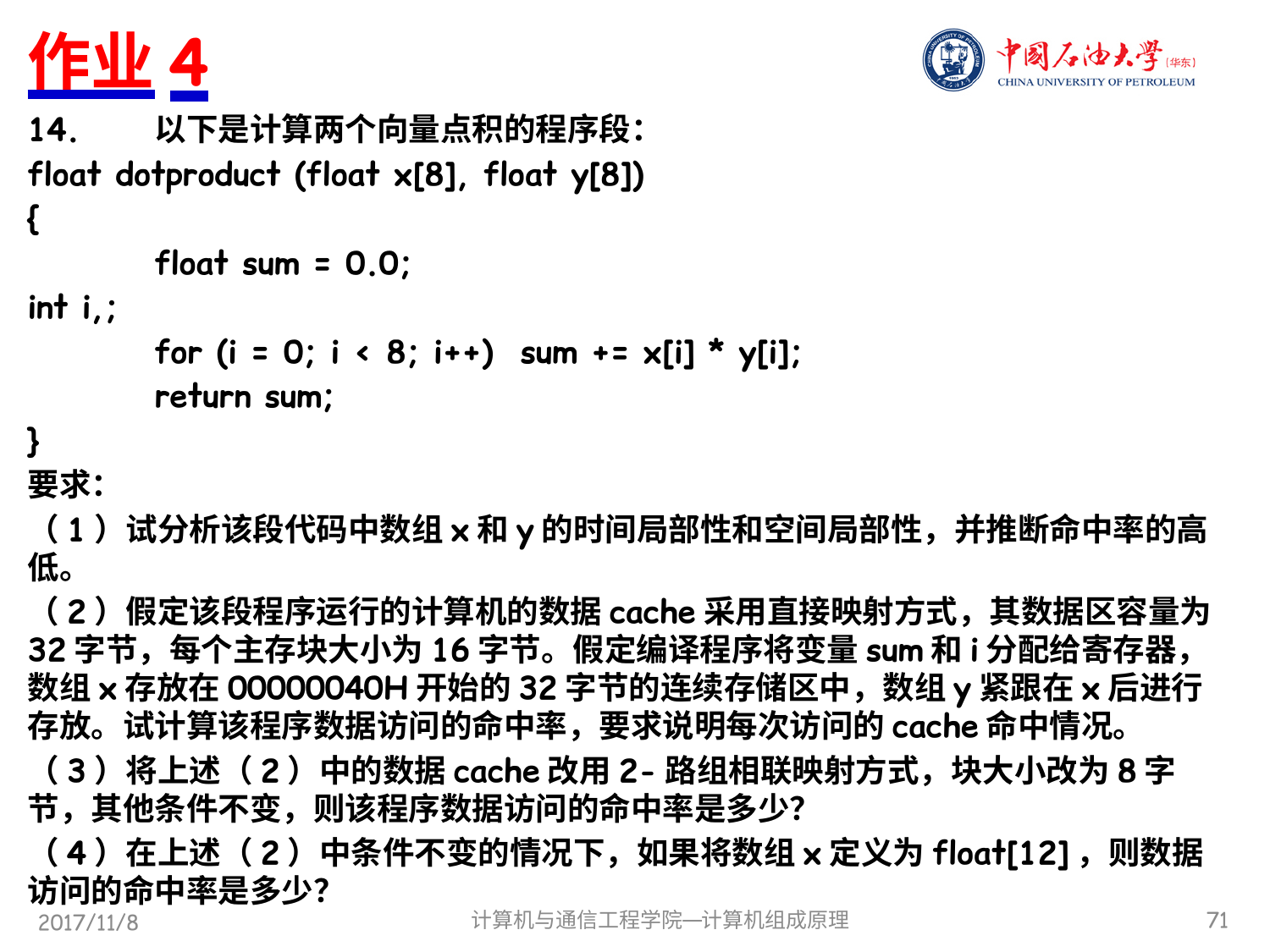

# 作业4
14.	以下是计算两个向量点积的程序段：
float dotproduct (float x[8], float y[8])
{
	float sum = 0.0;
int i,;
	for (i = 0; i < 8; i++)  sum += x[i] * y[i];
	return sum;
}
要求：
（1）试分析该段代码中数组x和y的时间局部性和空间局部性，并推断命中率的高低。
（2）假定该段程序运行的计算机的数据cache采用直接映射方式，其数据区容量为32字节，每个主存块大小为16字节。假定编译程序将变量sum和i分配给寄存器，数组x存放在00000040H开始的32字节的连续存储区中，数组y紧跟在x后进行存放。试计算该程序数据访问的命中率，要求说明每次访问的cache命中情况。
（3）将上述（2）中的数据cache改用2-路组相联映射方式，块大小改为8字节，其他条件不变，则该程序数据访问的命中率是多少？
（4）在上述（2）中条件不变的情况下，如果将数组x定义为float[12]，则数据访问的命中率是多少？

计算机与通信工程学院—计算机组成原理
71
2017/11/8